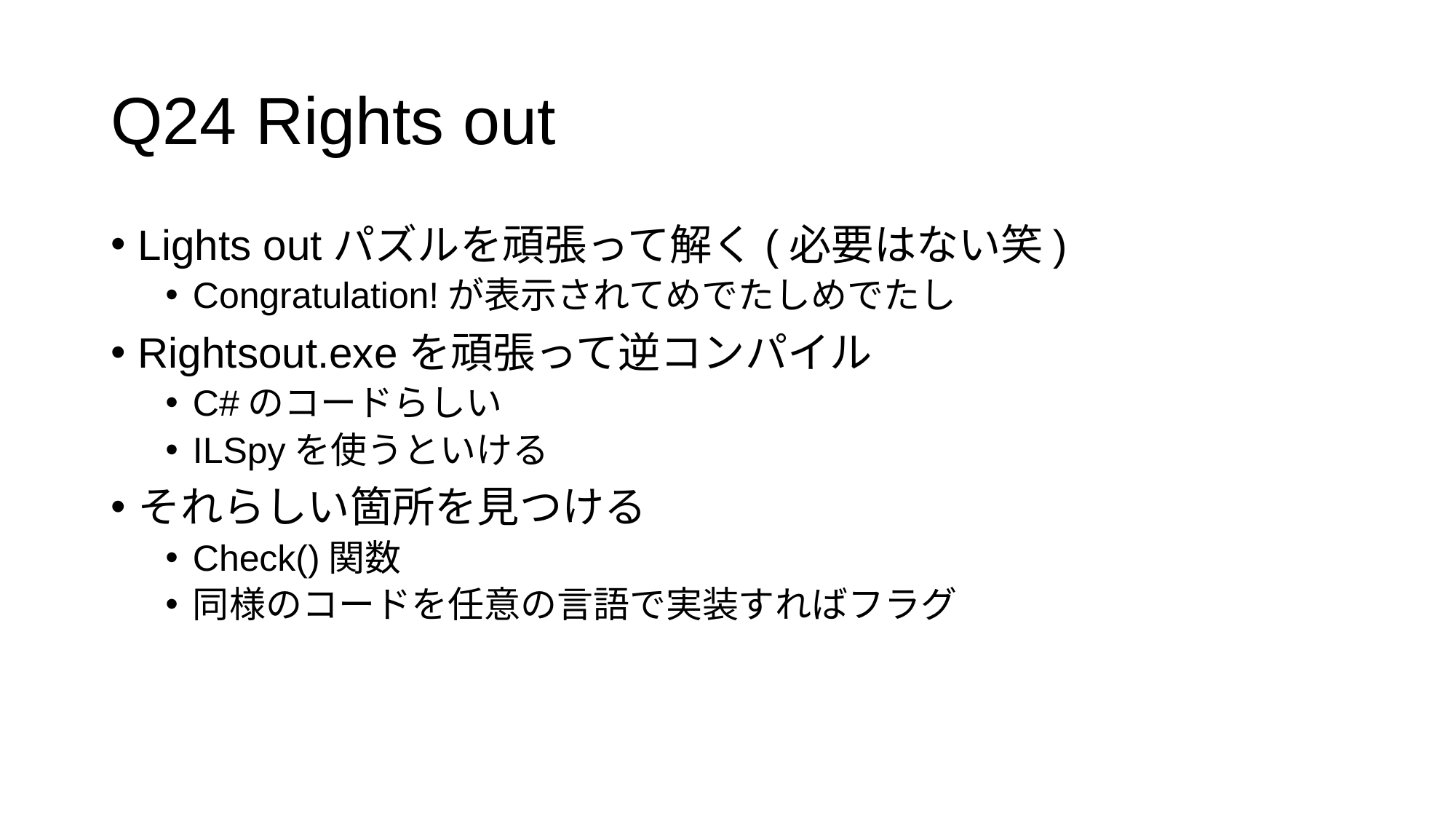

# Q24 Rights out
Lights outパズルを頑張って解く(必要はない笑)
Congratulation!が表示されてめでたしめでたし
Rightsout.exeを頑張って逆コンパイル
C#のコードらしい
ILSpyを使うといける
それらしい箇所を見つける
Check()関数
同様のコードを任意の言語で実装すればフラグ